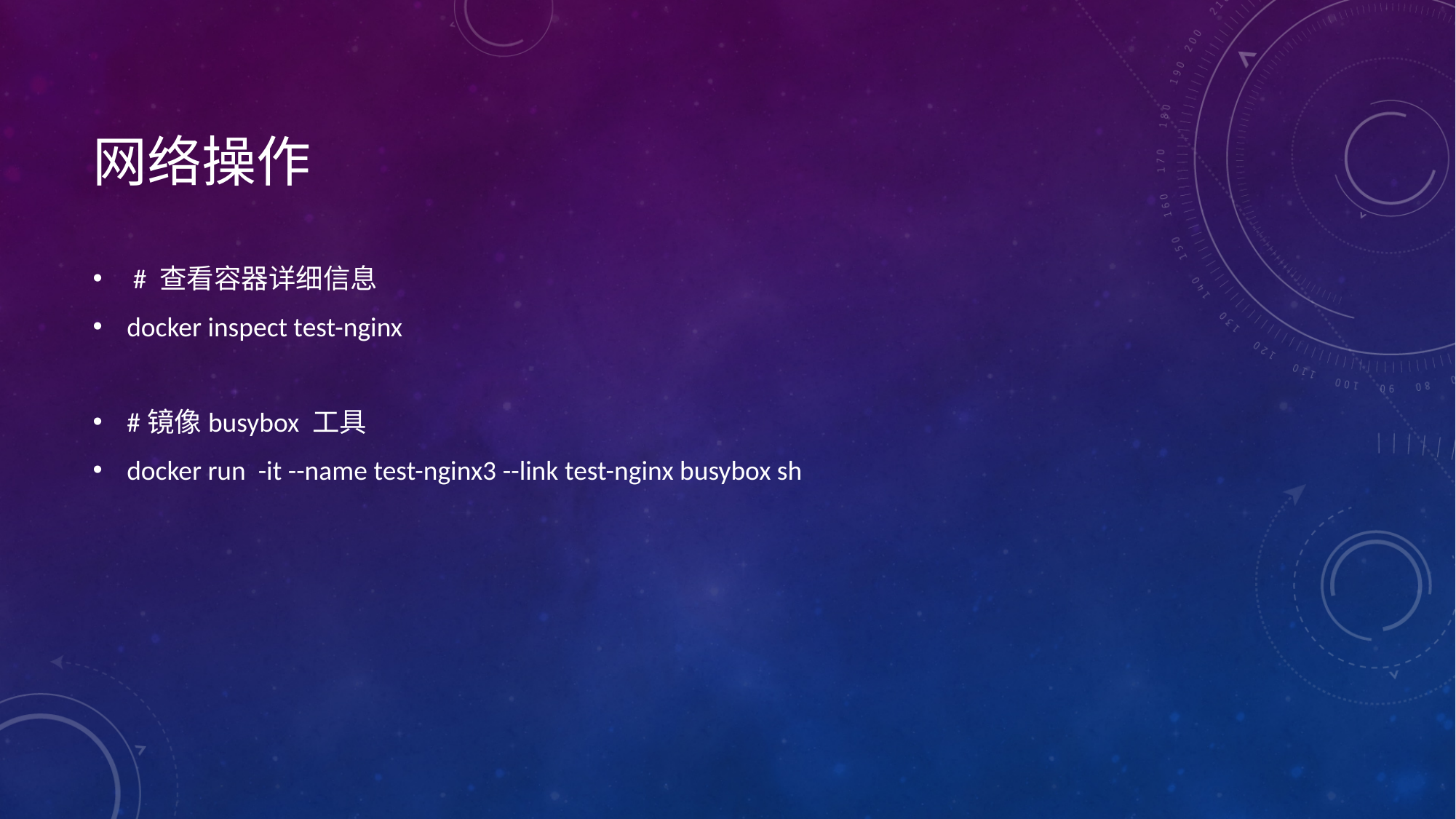

# 网络操作
 # 查看容器详细信息
docker inspect test-nginx

#镜像busybox 工具
docker run  -it --name test-nginx3 --link test-nginx busybox sh